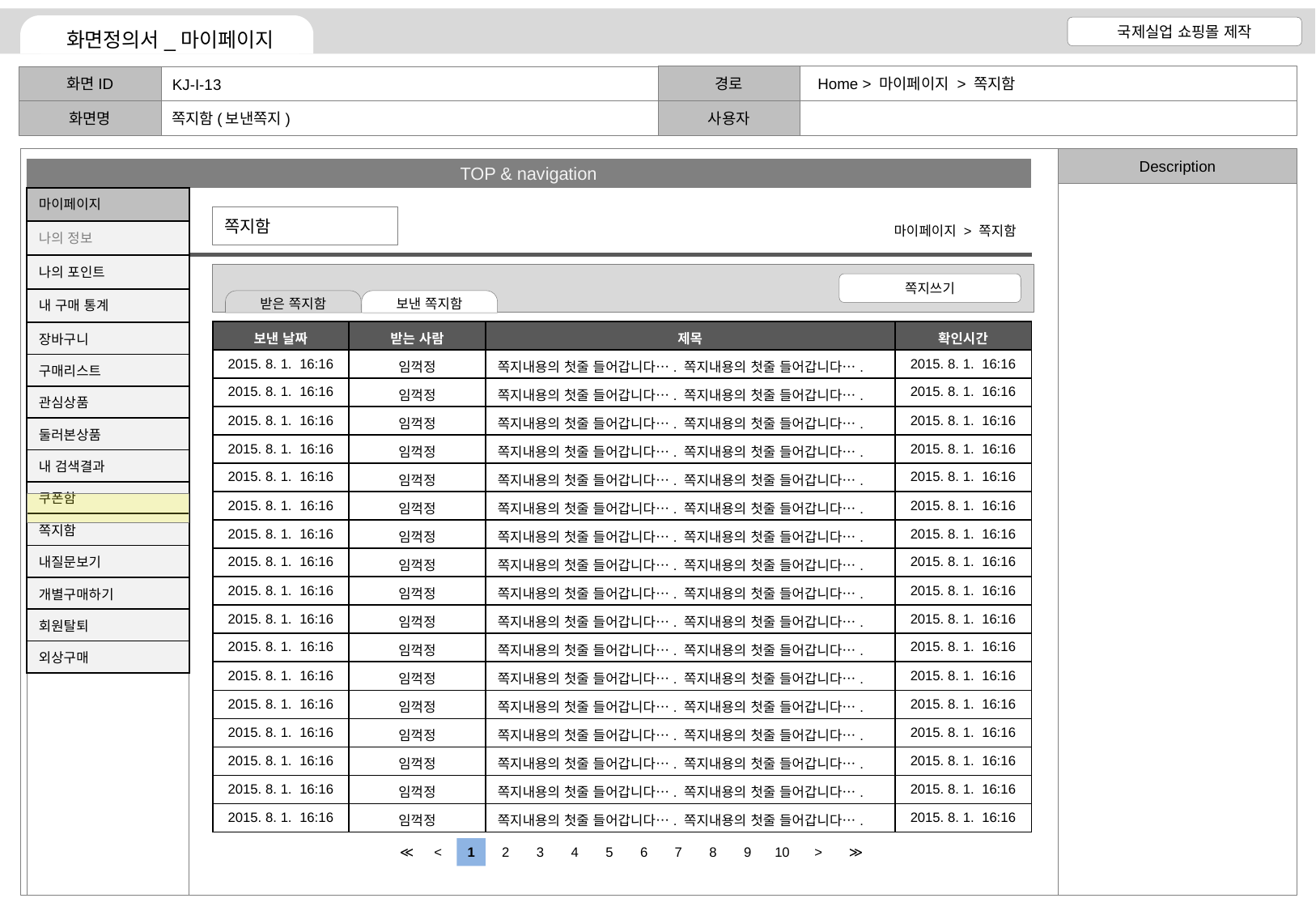

Home > 마이페이지 > 쪽지함
KJ-I-13
쪽지함(보낸쪽지)

쪽지함
마이페이지 > 쪽지함

쪽지쓰기
받은 쪽지함
보낸 쪽지함

| 보낸 날짜 | 받는 사람 | 제목 | 확인시간 |
| --- | --- | --- | --- |
| 2015. 8. 1. 16:16 | 임꺽정 | 쪽지내용의 첫줄 들어갑니다…. 쪽지내용의 첫줄 들어갑니다…. | 2015. 8. 1. 16:16 |
| 2015. 8. 1. 16:16 | 임꺽정 | 쪽지내용의 첫줄 들어갑니다…. 쪽지내용의 첫줄 들어갑니다…. | 2015. 8. 1. 16:16 |
| 2015. 8. 1. 16:16 | 임꺽정 | 쪽지내용의 첫줄 들어갑니다…. 쪽지내용의 첫줄 들어갑니다…. | 2015. 8. 1. 16:16 |
| 2015. 8. 1. 16:16 | 임꺽정 | 쪽지내용의 첫줄 들어갑니다…. 쪽지내용의 첫줄 들어갑니다…. | 2015. 8. 1. 16:16 |
| 2015. 8. 1. 16:16 | 임꺽정 | 쪽지내용의 첫줄 들어갑니다…. 쪽지내용의 첫줄 들어갑니다…. | 2015. 8. 1. 16:16 |
| 2015. 8. 1. 16:16 | 임꺽정 | 쪽지내용의 첫줄 들어갑니다…. 쪽지내용의 첫줄 들어갑니다…. | 2015. 8. 1. 16:16 |
| 2015. 8. 1. 16:16 | 임꺽정 | 쪽지내용의 첫줄 들어갑니다…. 쪽지내용의 첫줄 들어갑니다…. | 2015. 8. 1. 16:16 |
| 2015. 8. 1. 16:16 | 임꺽정 | 쪽지내용의 첫줄 들어갑니다…. 쪽지내용의 첫줄 들어갑니다…. | 2015. 8. 1. 16:16 |
| 2015. 8. 1. 16:16 | 임꺽정 | 쪽지내용의 첫줄 들어갑니다…. 쪽지내용의 첫줄 들어갑니다…. | 2015. 8. 1. 16:16 |
| 2015. 8. 1. 16:16 | 임꺽정 | 쪽지내용의 첫줄 들어갑니다…. 쪽지내용의 첫줄 들어갑니다…. | 2015. 8. 1. 16:16 |
| 2015. 8. 1. 16:16 | 임꺽정 | 쪽지내용의 첫줄 들어갑니다…. 쪽지내용의 첫줄 들어갑니다…. | 2015. 8. 1. 16:16 |
| 2015. 8. 1. 16:16 | 임꺽정 | 쪽지내용의 첫줄 들어갑니다…. 쪽지내용의 첫줄 들어갑니다…. | 2015. 8. 1. 16:16 |
| 2015. 8. 1. 16:16 | 임꺽정 | 쪽지내용의 첫줄 들어갑니다…. 쪽지내용의 첫줄 들어갑니다…. | 2015. 8. 1. 16:16 |
| 2015. 8. 1. 16:16 | 임꺽정 | 쪽지내용의 첫줄 들어갑니다…. 쪽지내용의 첫줄 들어갑니다…. | 2015. 8. 1. 16:16 |
| 2015. 8. 1. 16:16 | 임꺽정 | 쪽지내용의 첫줄 들어갑니다…. 쪽지내용의 첫줄 들어갑니다…. | 2015. 8. 1. 16:16 |
| 2015. 8. 1. 16:16 | 임꺽정 | 쪽지내용의 첫줄 들어갑니다…. 쪽지내용의 첫줄 들어갑니다…. | 2015. 8. 1. 16:16 |
| 2015. 8. 1. 16:16 | 임꺽정 | 쪽지내용의 첫줄 들어갑니다…. 쪽지내용의 첫줄 들어갑니다…. | 2015. 8. 1. 16:16 |

≪
<
1
2
3
4
5
6
7
8
9
10
>
≫